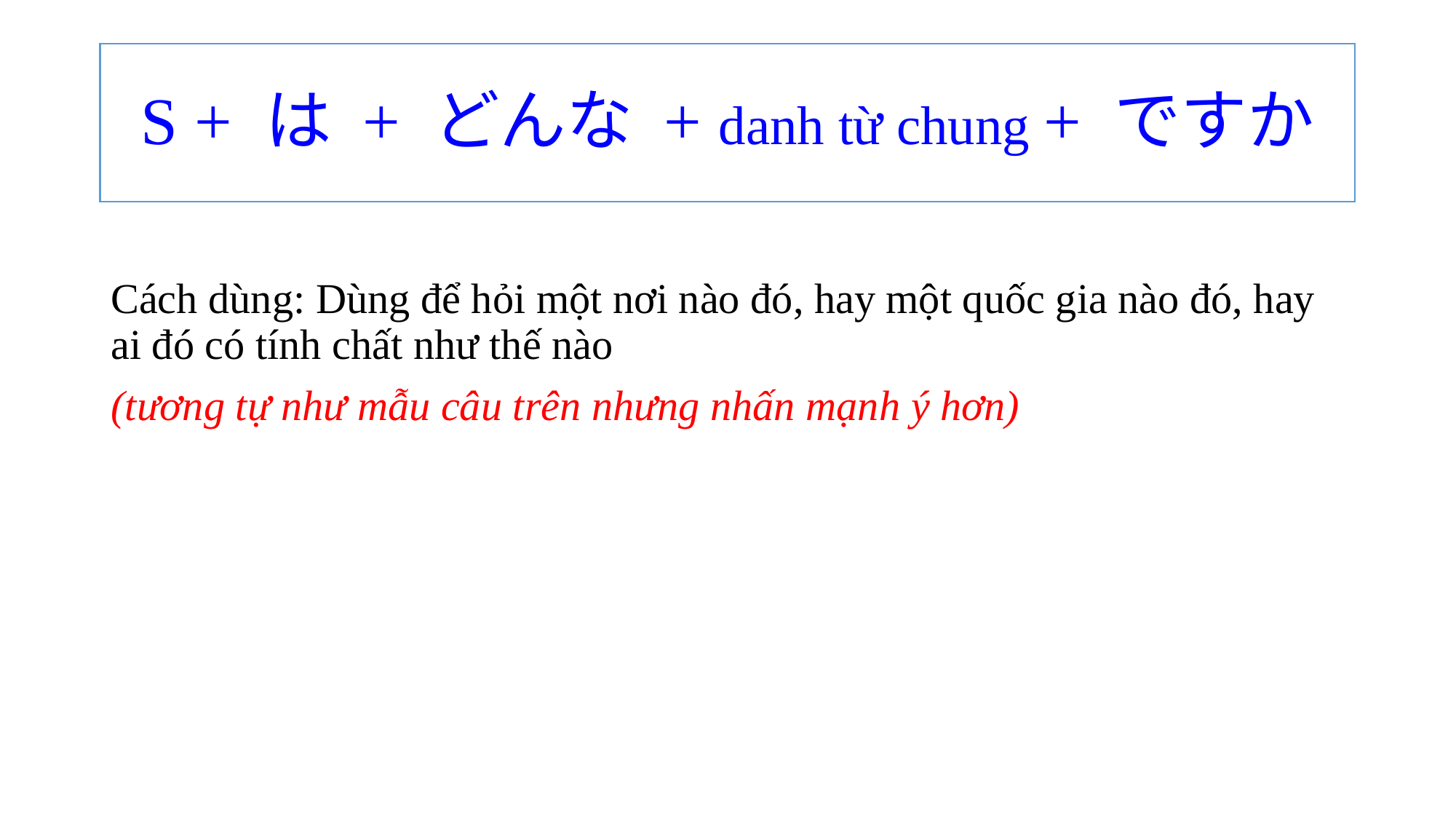

# S + は + どんな + danh từ chung + ですか
Cách dùng: Dùng để hỏi một nơi nào đó, hay một quốc gia nào đó, hay ai đó có tính chất như thế nào
(tương tự như mẫu câu trên nhưng nhấn mạnh ý hơn)